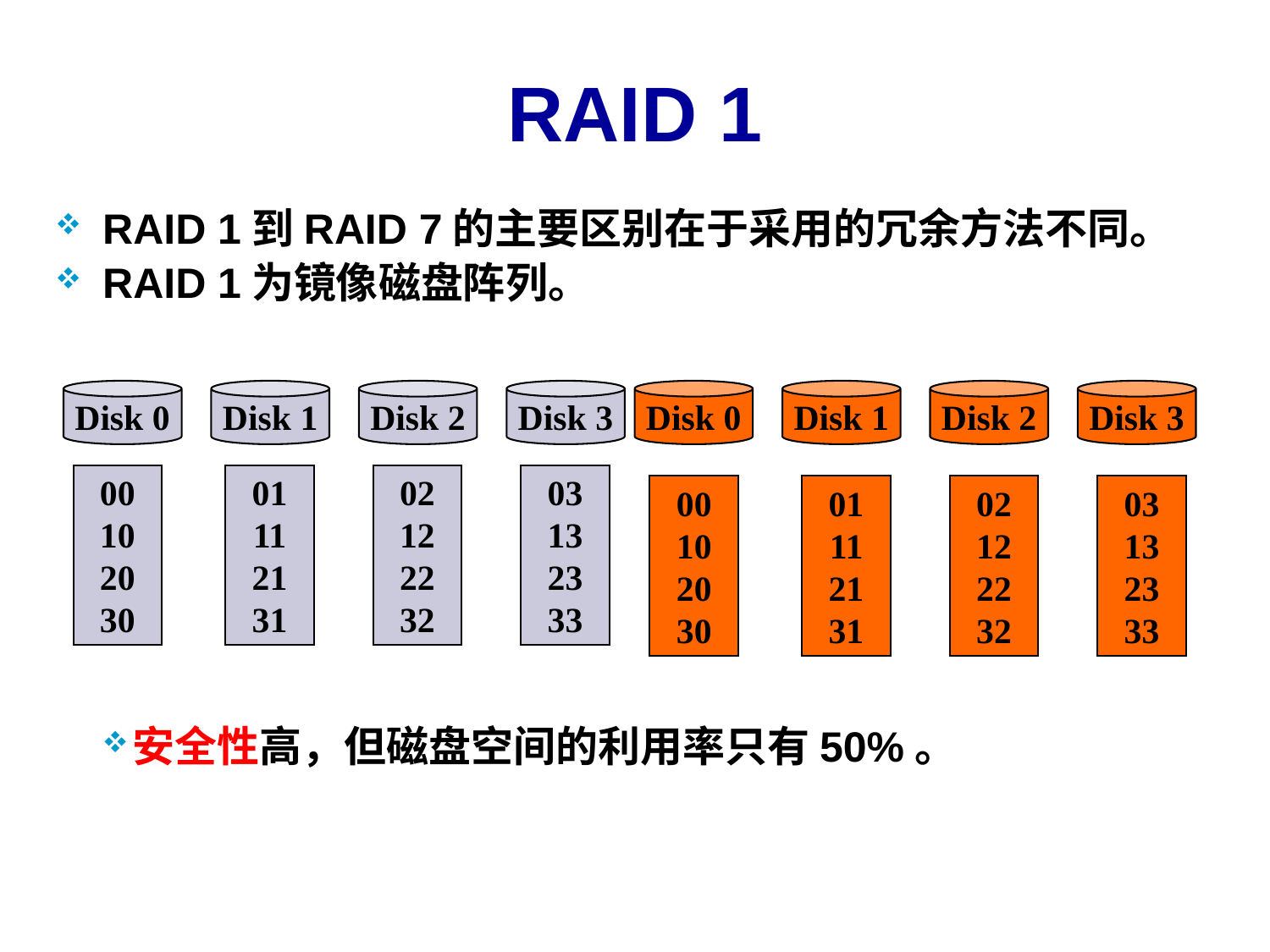

# RAID 1
RAID 1到RAID 7的主要区别在于采用的冗余方法不同。
RAID 1为镜像磁盘阵列。
Disk 0
Disk 1
Disk 2
Disk 3
Disk 0
Disk 1
Disk 2
Disk 3
00
10
20
30
01
11
21
31
02
12
22
32
03
13
23
33
00
10
20
30
01
11
21
31
02
12
22
32
03
13
23
33
安全性高，但磁盘空间的利用率只有50%。